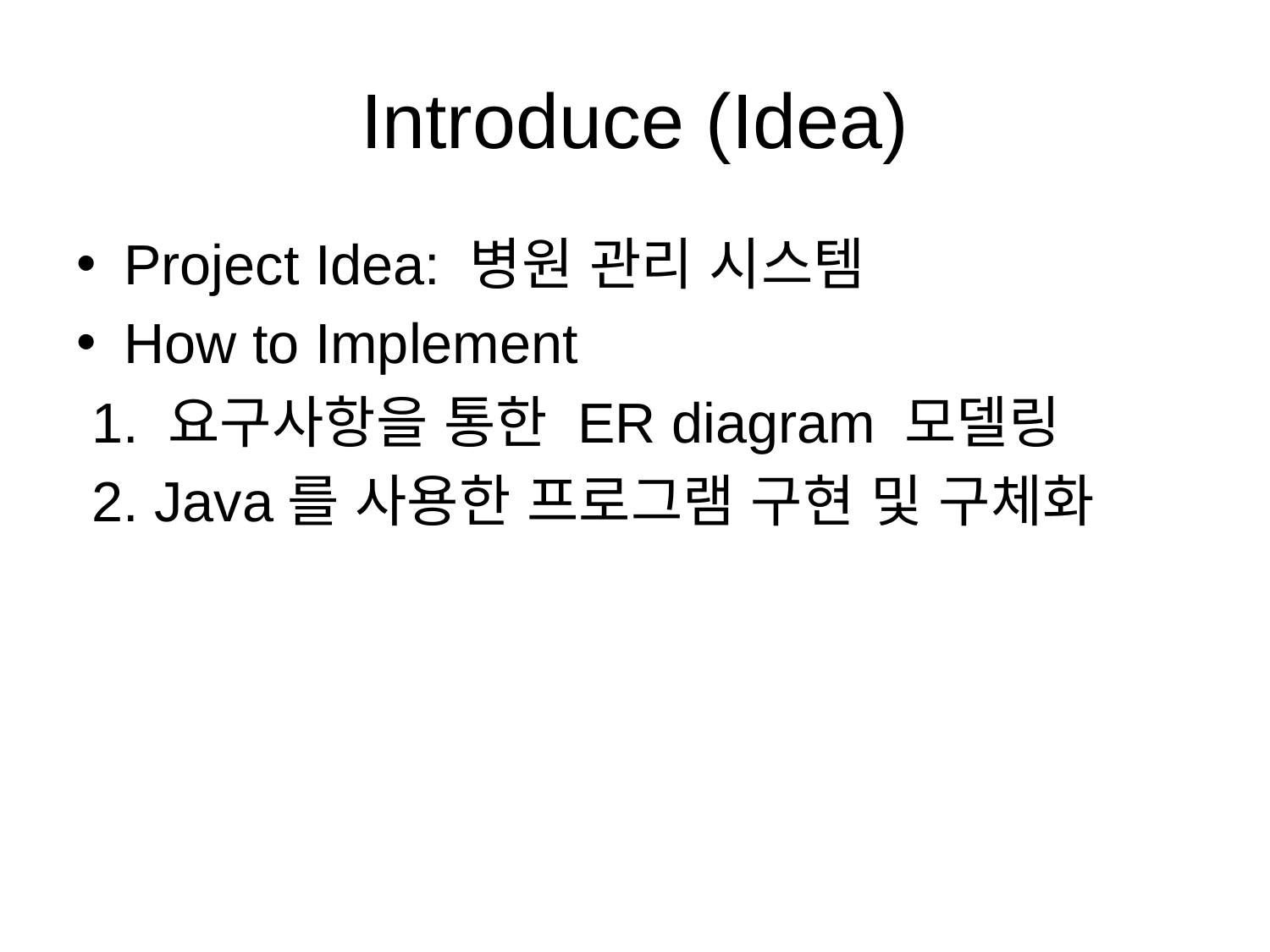

# Introduce (Idea)
Project Idea: 병원 관리 시스템
How to Implement
 1. 요구사항을 통한 ER diagram 모델링
 2. Java를 사용한 프로그램 구현 및 구체화